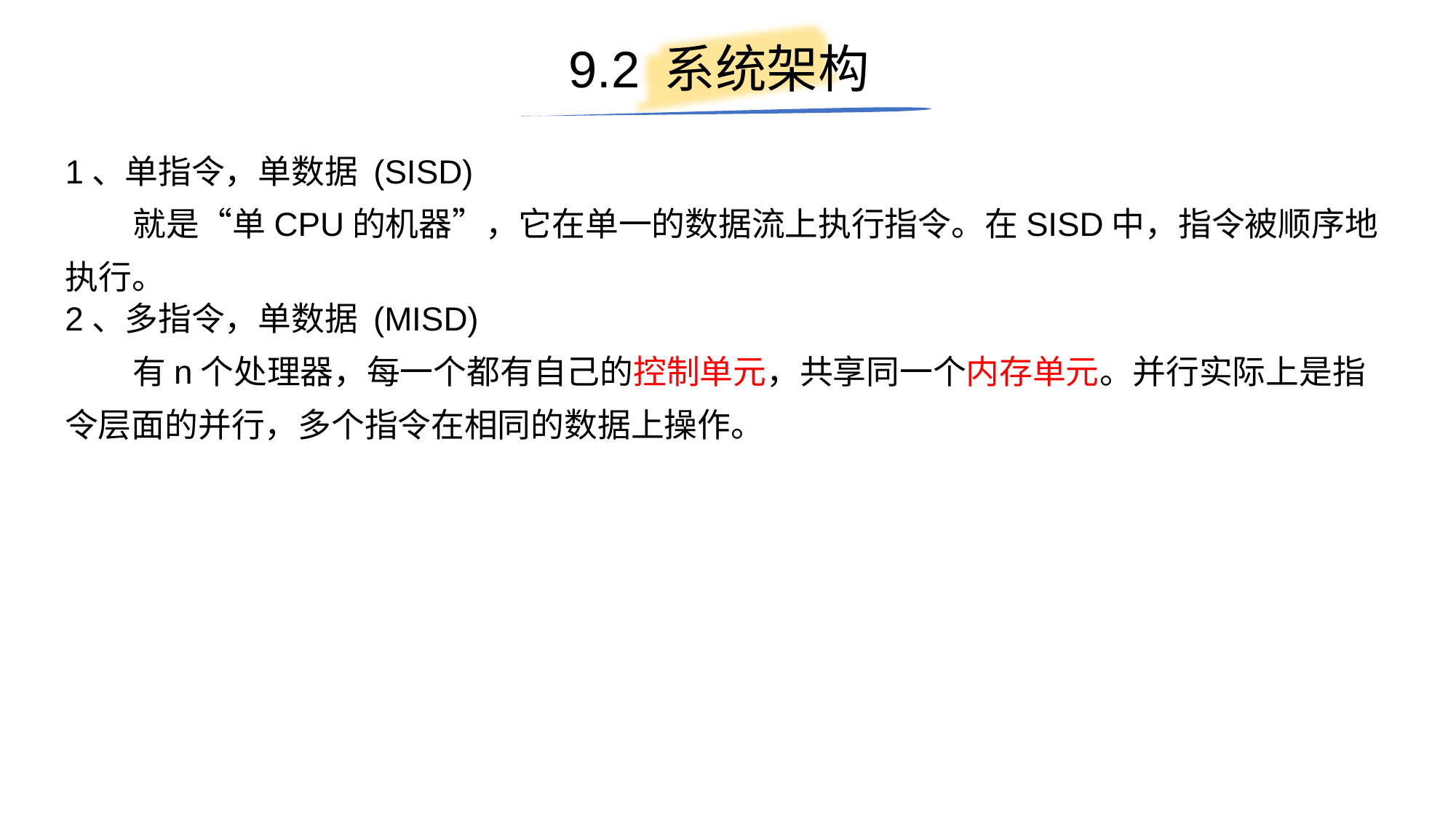

# 9.2 系统架构

1、单指令，单数据 (SISD)
        就是“单CPU的机器”，它在单一的数据流上执行指令。在SISD中，指令被顺序地执行。
2、多指令，单数据 (MISD)
        有n个处理器，每一个都有自己的控制单元，共享同一个内存单元。并行实际上是指令层面的并行，多个指令在相同的数据上操作。